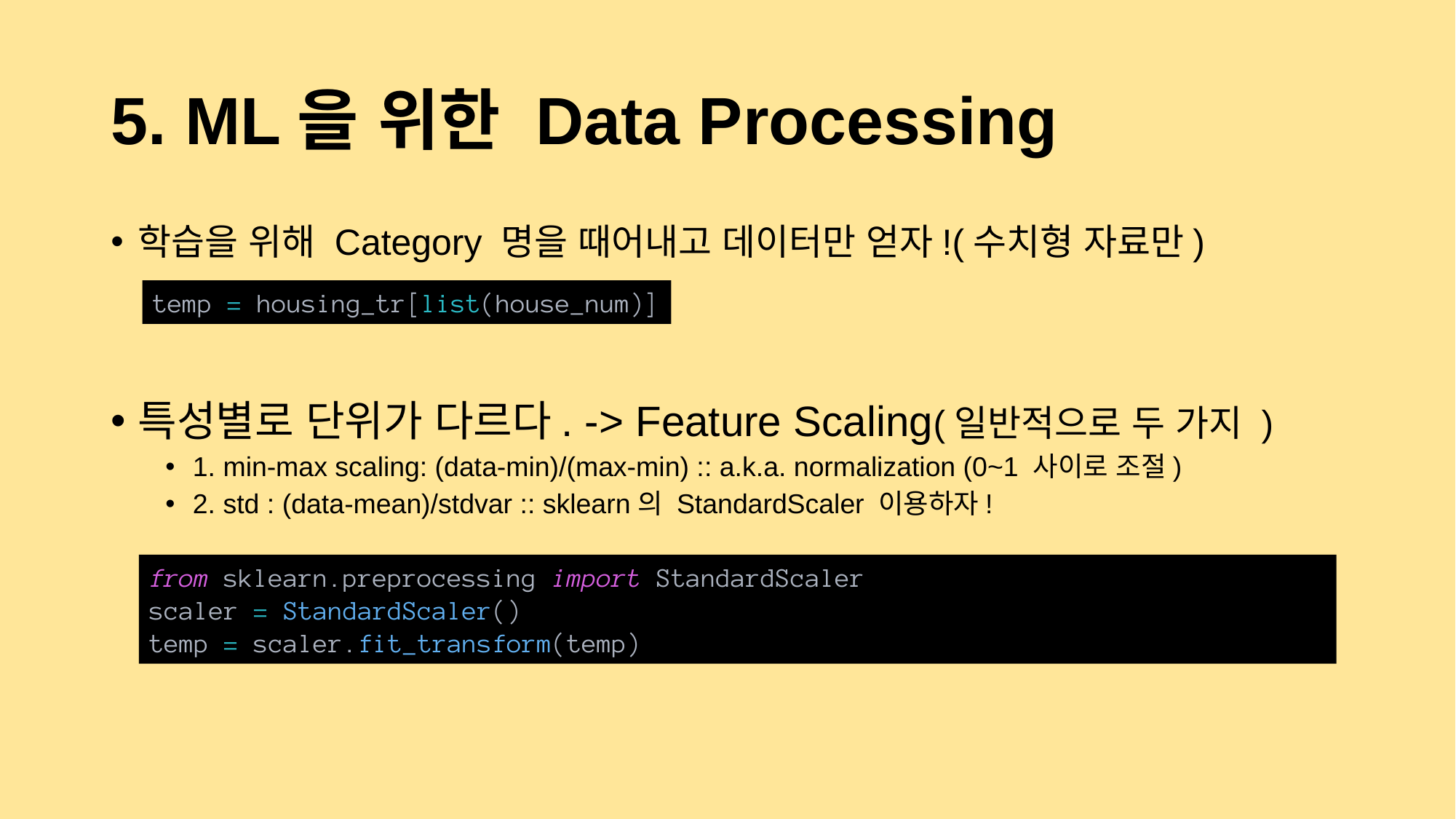

# 5. ML을 위한 Data Processing
학습을 위해 Category 명을 때어내고 데이터만 얻자!(수치형 자료만)

특성별로 단위가 다르다. -> Feature Scaling(일반적으로 두 가지 )
1. min-max scaling: (data-min)/(max-min) :: a.k.a. normalization (0~1 사이로 조절)
2. std : (data-mean)/stdvar :: sklearn의 StandardScaler 이용하자!

temp = housing_tr[list(house_num)]
from sklearn.preprocessing import StandardScaler
scaler = StandardScaler()
temp = scaler.fit_transform(temp)